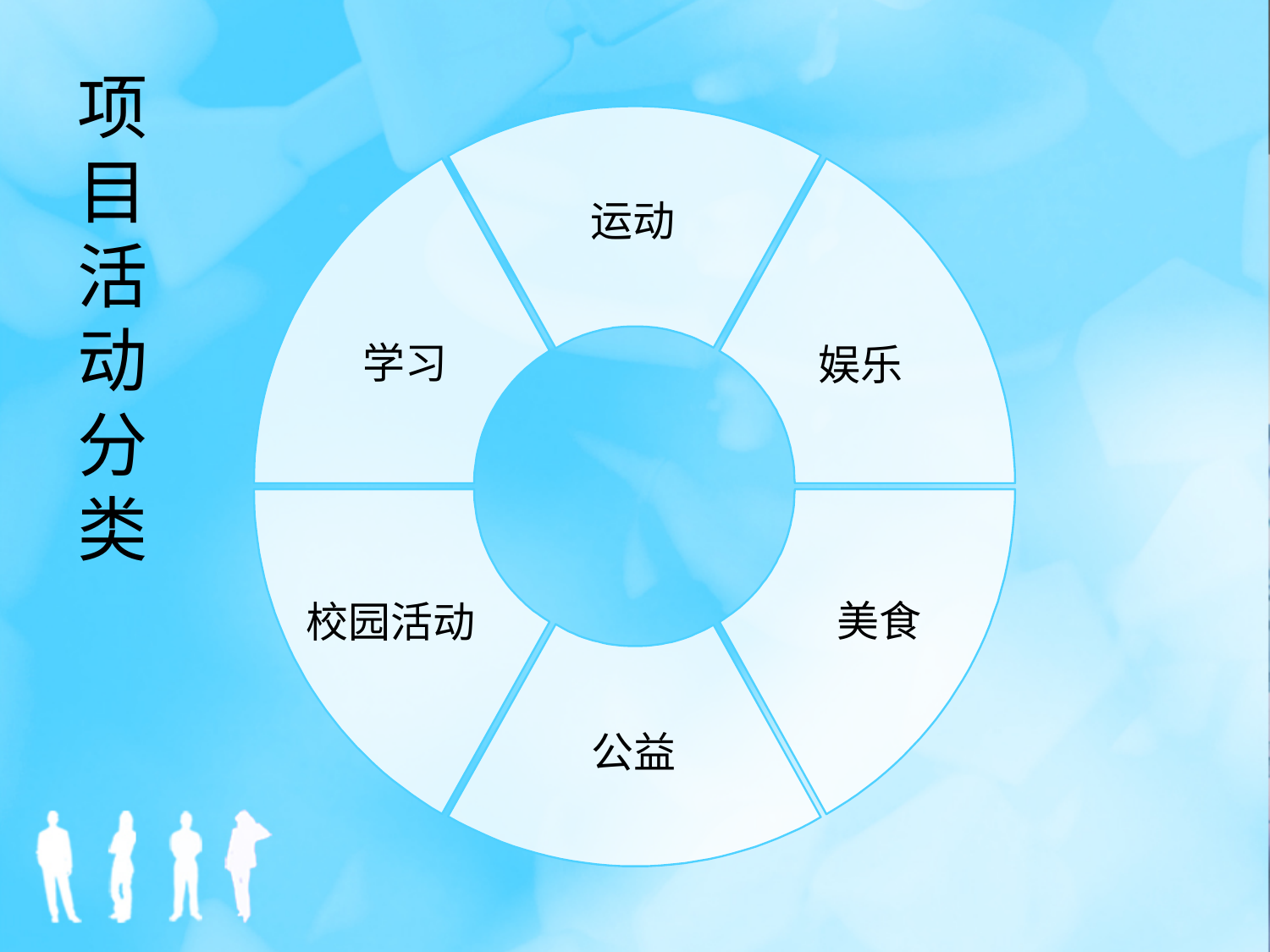

项目活动分类

运动
学习
娱乐

美食
校园活动

公益